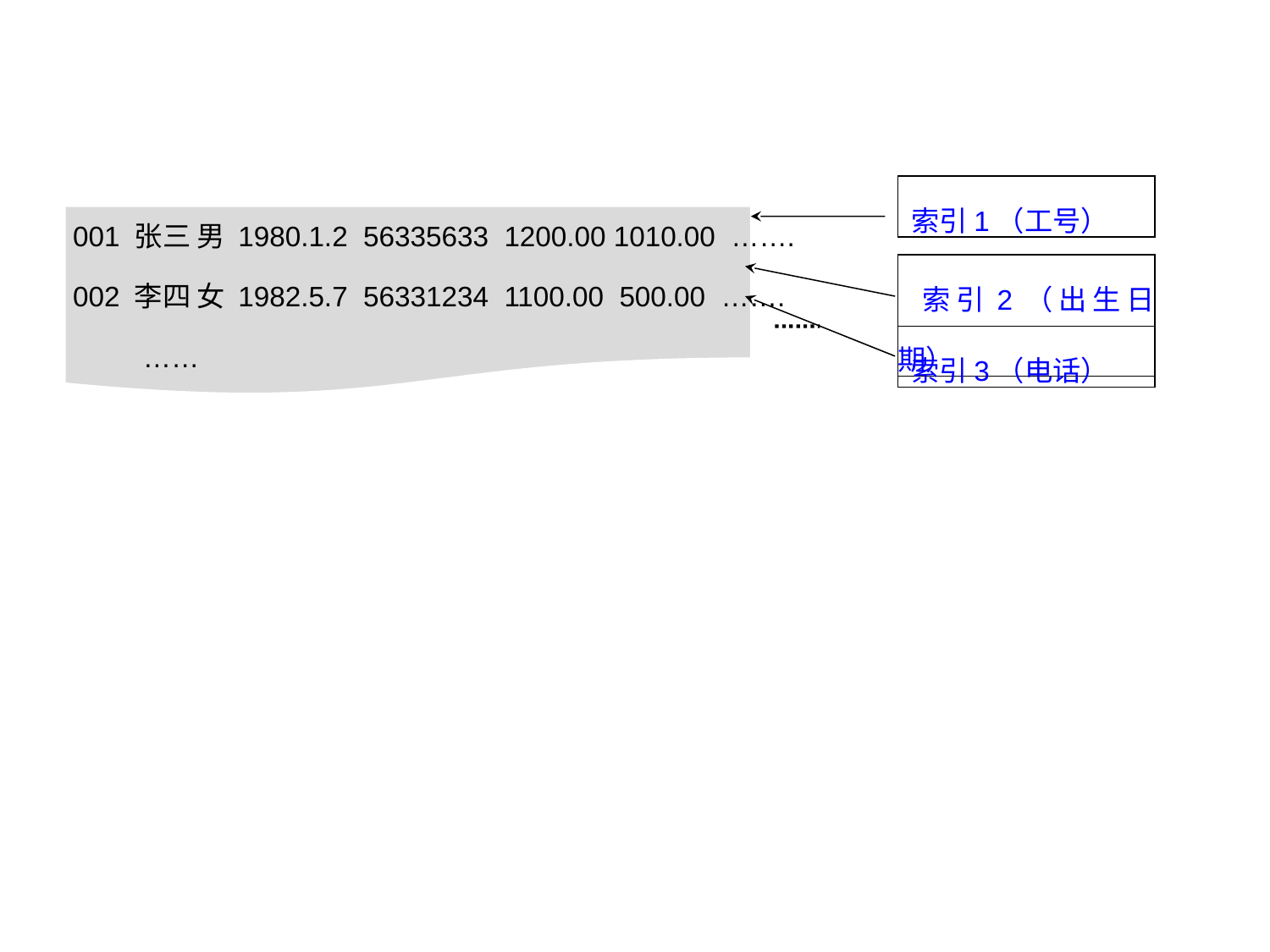

索引1（工号）
 001 张三 男 1980.1.2  56335633  1200.00 1010.00  …….
 002 李四 女 1982.5.7  56331234  1100.00  500.00  …….
          ……

 索引2（出生日期）

 索引3（电话）